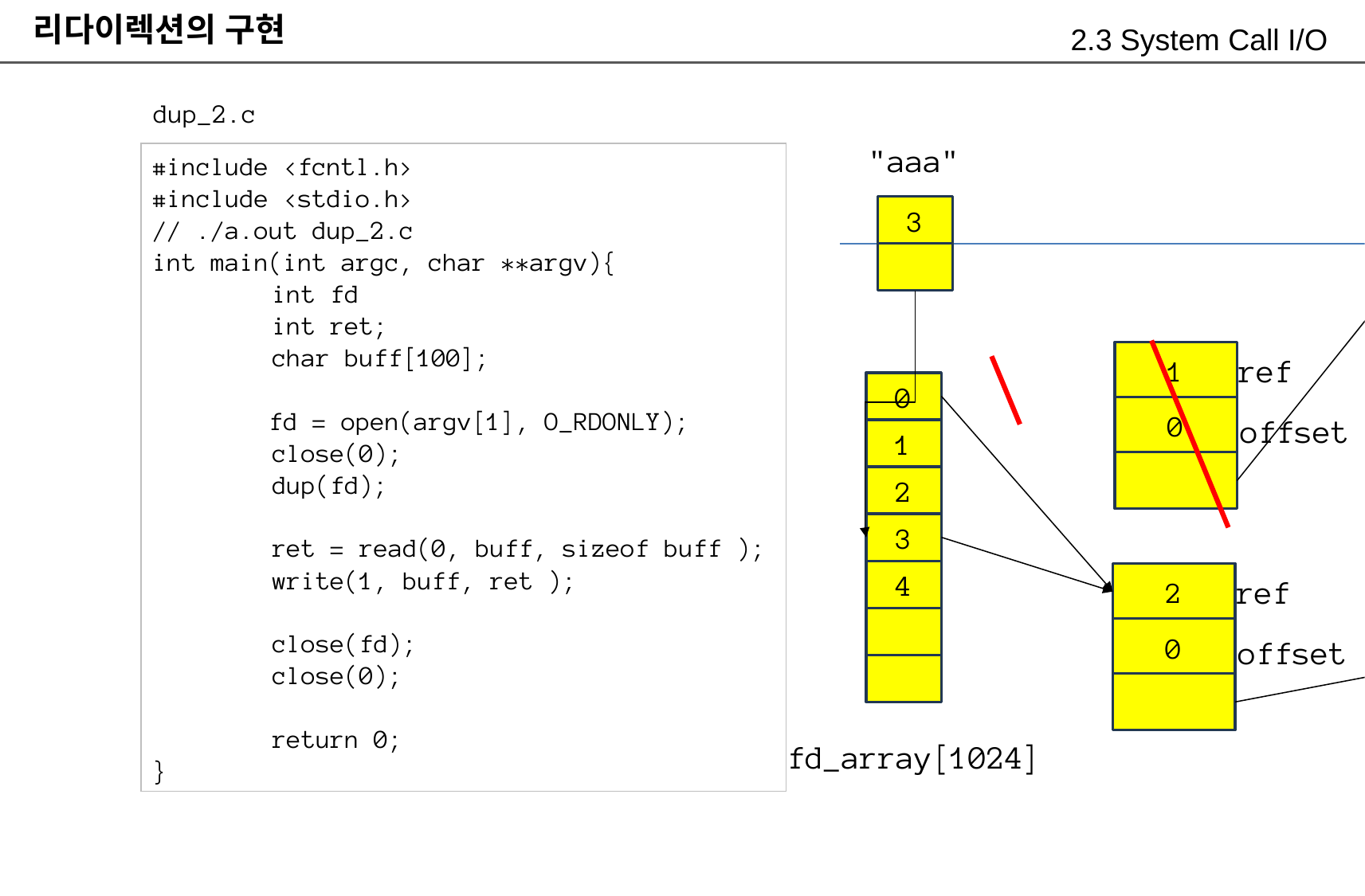

# 리다이렉션의 구현
2.3 System Call I/O
dup_2.c
"aaa"
#include <fcntl.h>
#include <stdio.h>
// ./a.out dup_2.c
int main(int argc, char **argv){
	int fd
	int ret;
	char buff[100];

        fd = open(argv[1], O_RDONLY);
	close(0);
	dup(fd);

	ret = read(0, buff, sizeof buff );
	write(1, buff, ret );

	close(fd);
	close(0);

	return 0;
}
3

ref

1

0

offset
0
1

2
3
ref
4
2

offset
0

"hello world"

fd_array[1024]